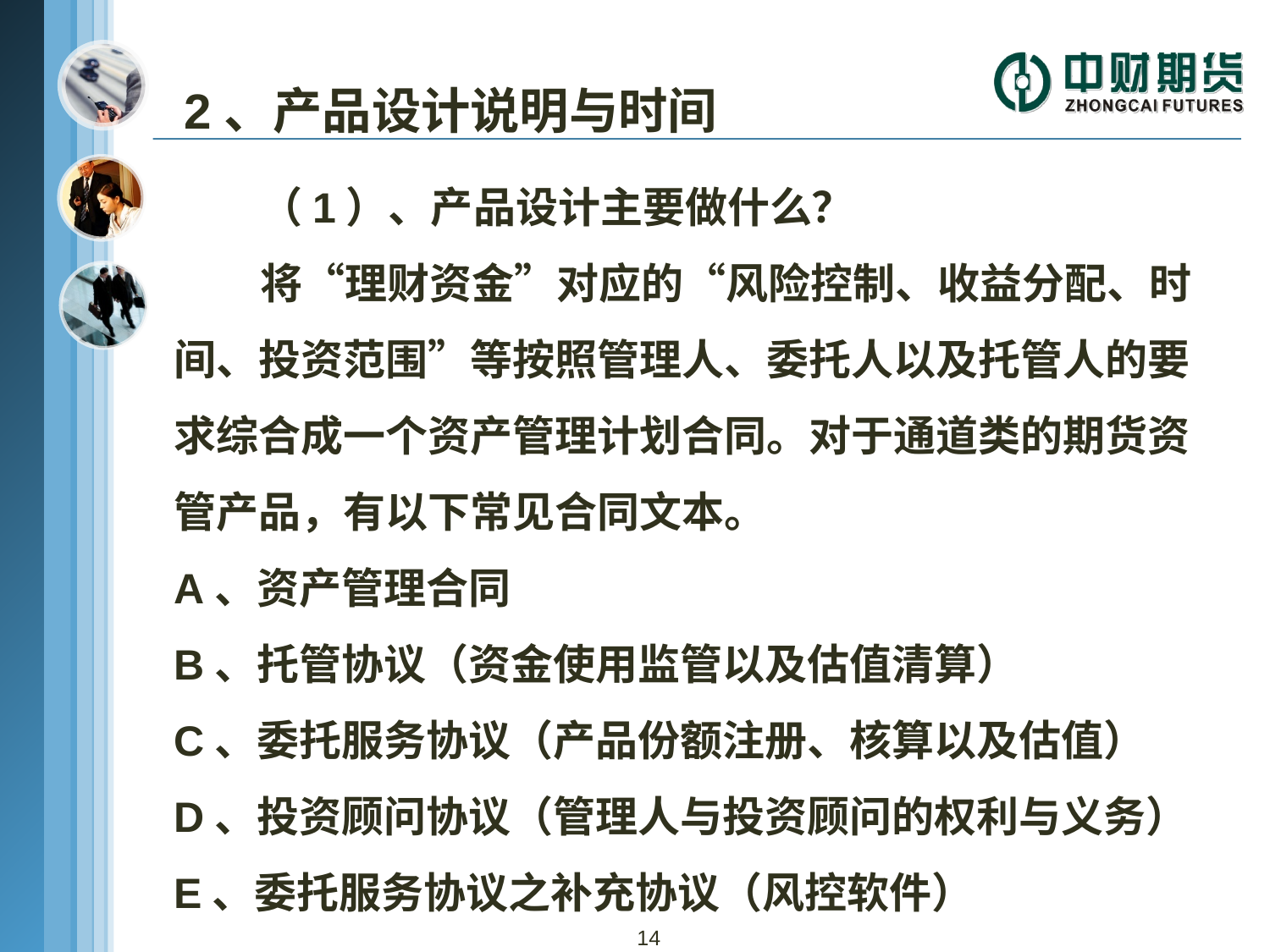

2、产品设计说明与时间

        （1）、产品设计主要做什么？
        将“理财资金”对应的“风险控制、收益分配、时间、投资范围”等按照管理人、委托人以及托管人的要求综合成一个资产管理计划合同。对于通道类的期货资管产品，有以下常见合同文本。
A、资产管理合同
B、托管协议（资金使用监管以及估值清算）
C、委托服务协议（产品份额注册、核算以及估值）
D、投资顾问协议（管理人与投资顾问的权利与义务）
E、委托服务协议之补充协议（风控软件）
14